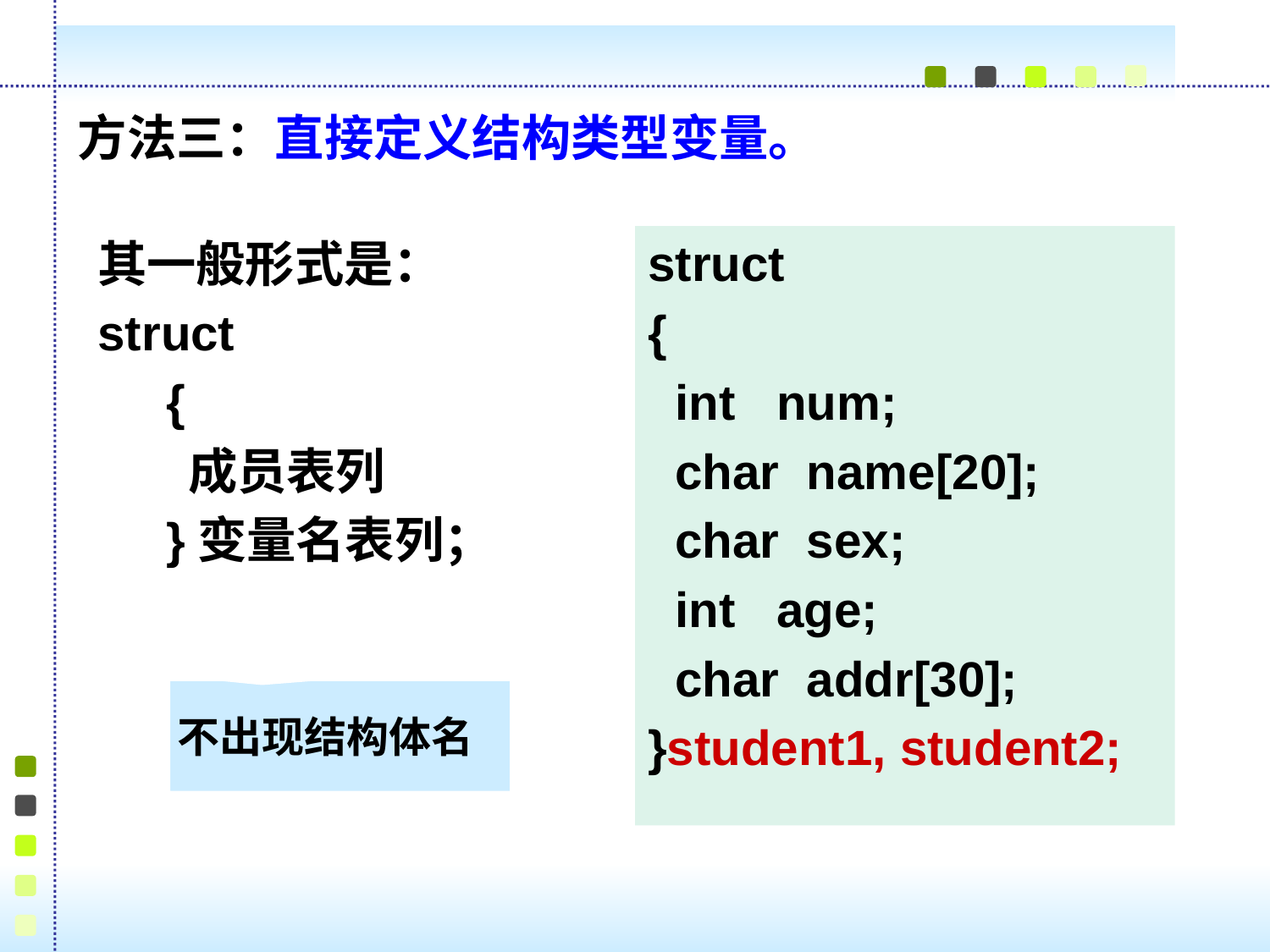

# 方法三：直接定义结构类型变量。
其一般形式是：
struct
     {
       成员表列
     }变量名表列；
struct
{
  int   num;
  char  name[20];
  char  sex;
  int   age;
  char  addr[30];
}student1, student2;
不出现结构体名